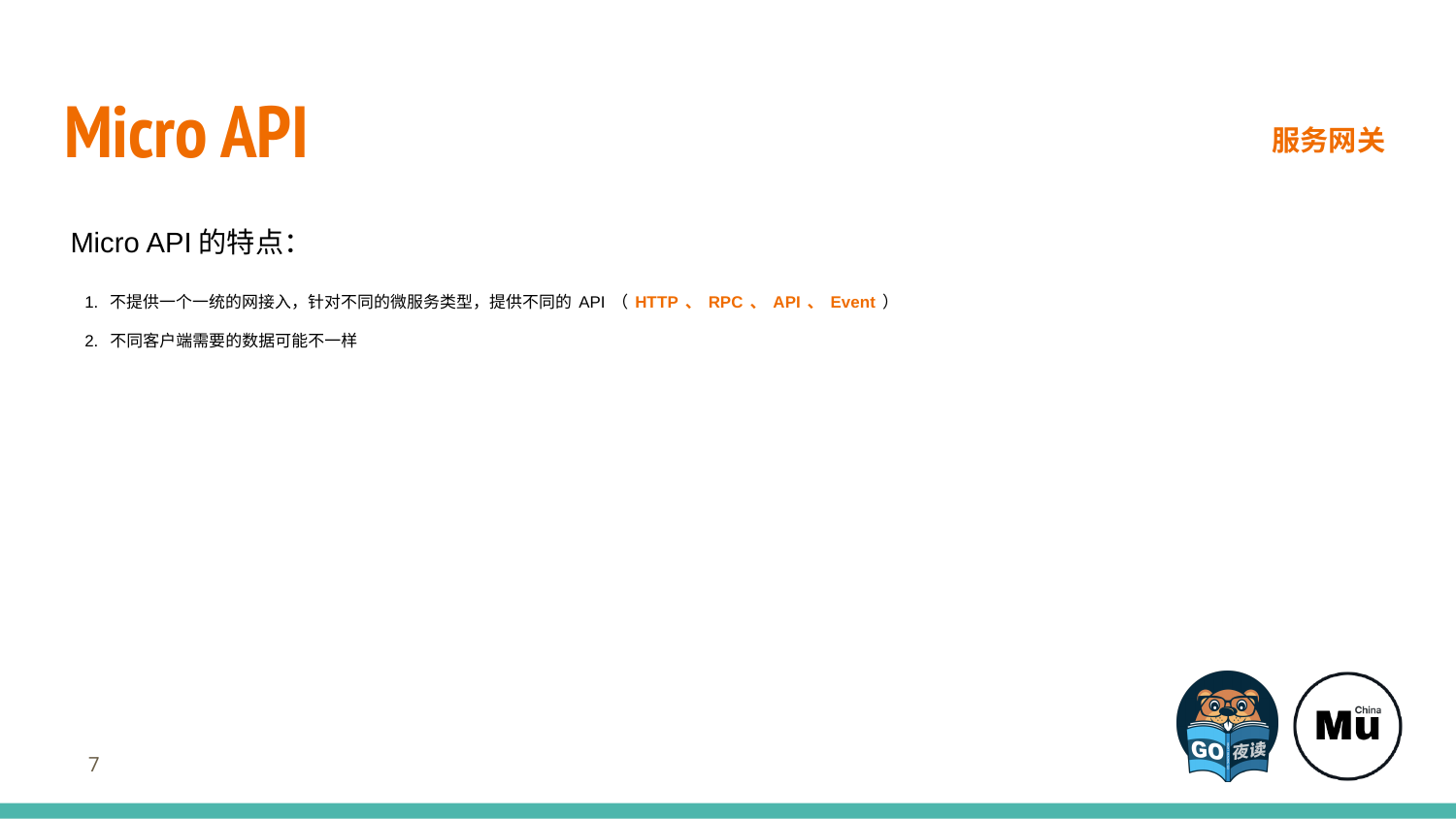

# Micro API

服务网关
Micro API的特点：
1. 不提供一个一统的网接入，针对不同的微服务类型，提供不同的API（HTTP、RPC、API、Event）
2. 不同客户端需要的数据可能不一样
7